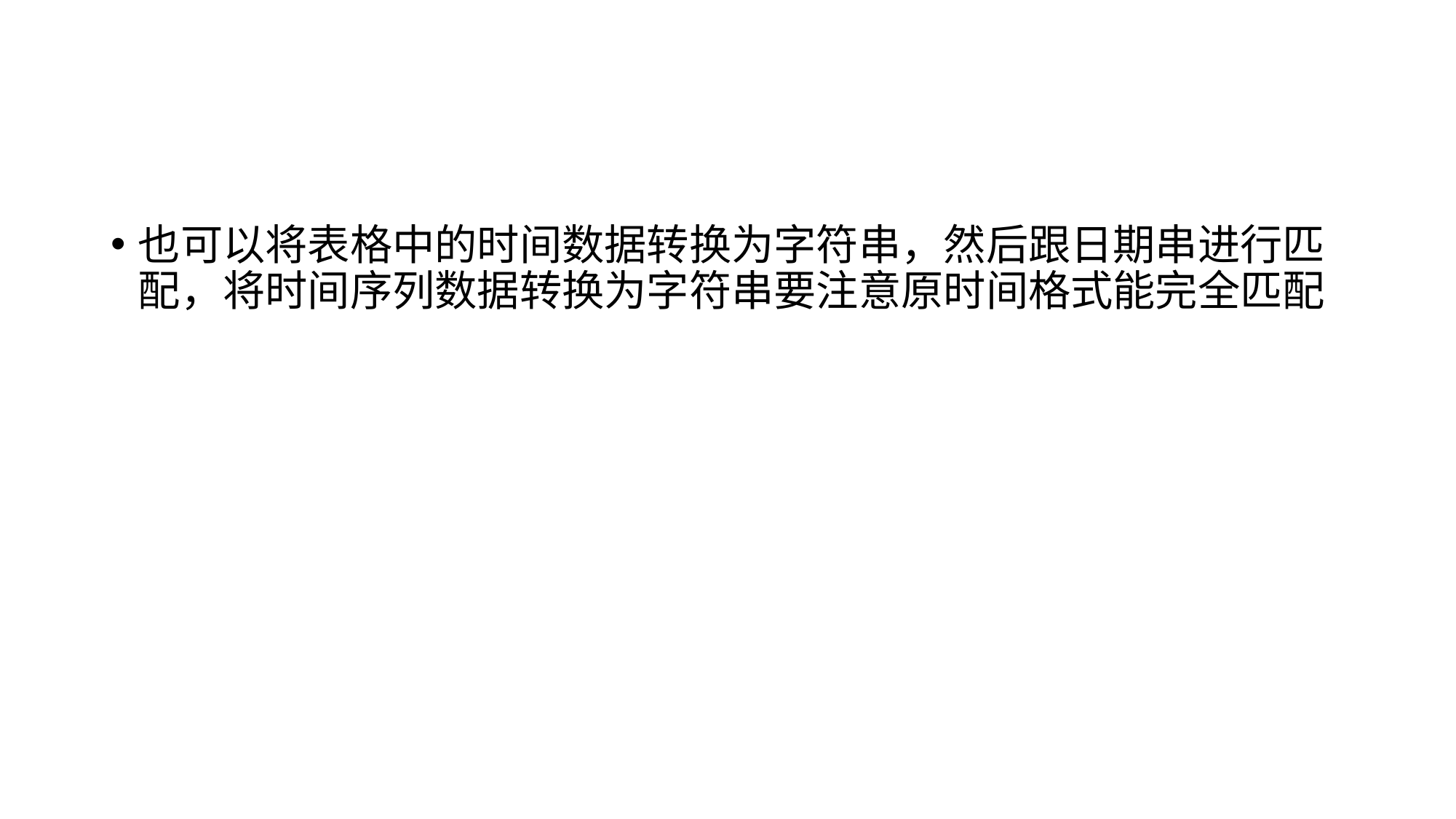

#
也可以将表格中的时间数据转换为字符串，然后跟日期串进行匹配，将时间序列数据转换为字符串要注意原时间格式能完全匹配